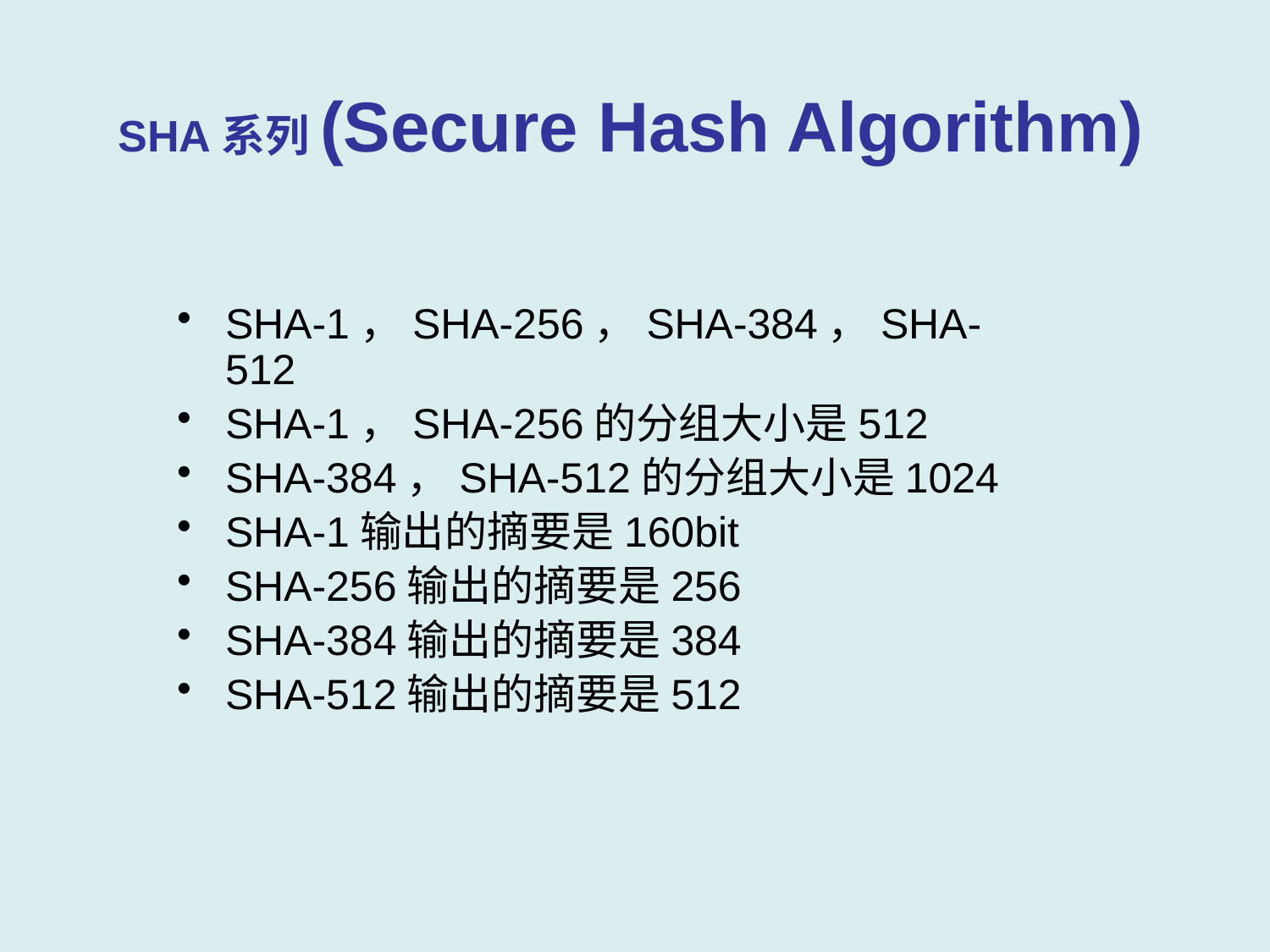

# SHA系列(Secure Hash Algorithm)
SHA-1，SHA-256，SHA-384，SHA-512
SHA-1，SHA-256的分组大小是512
SHA-384，SHA-512的分组大小是1024
SHA-1输出的摘要是160bit
SHA-256输出的摘要是256
SHA-384输出的摘要是384
SHA-512输出的摘要是512